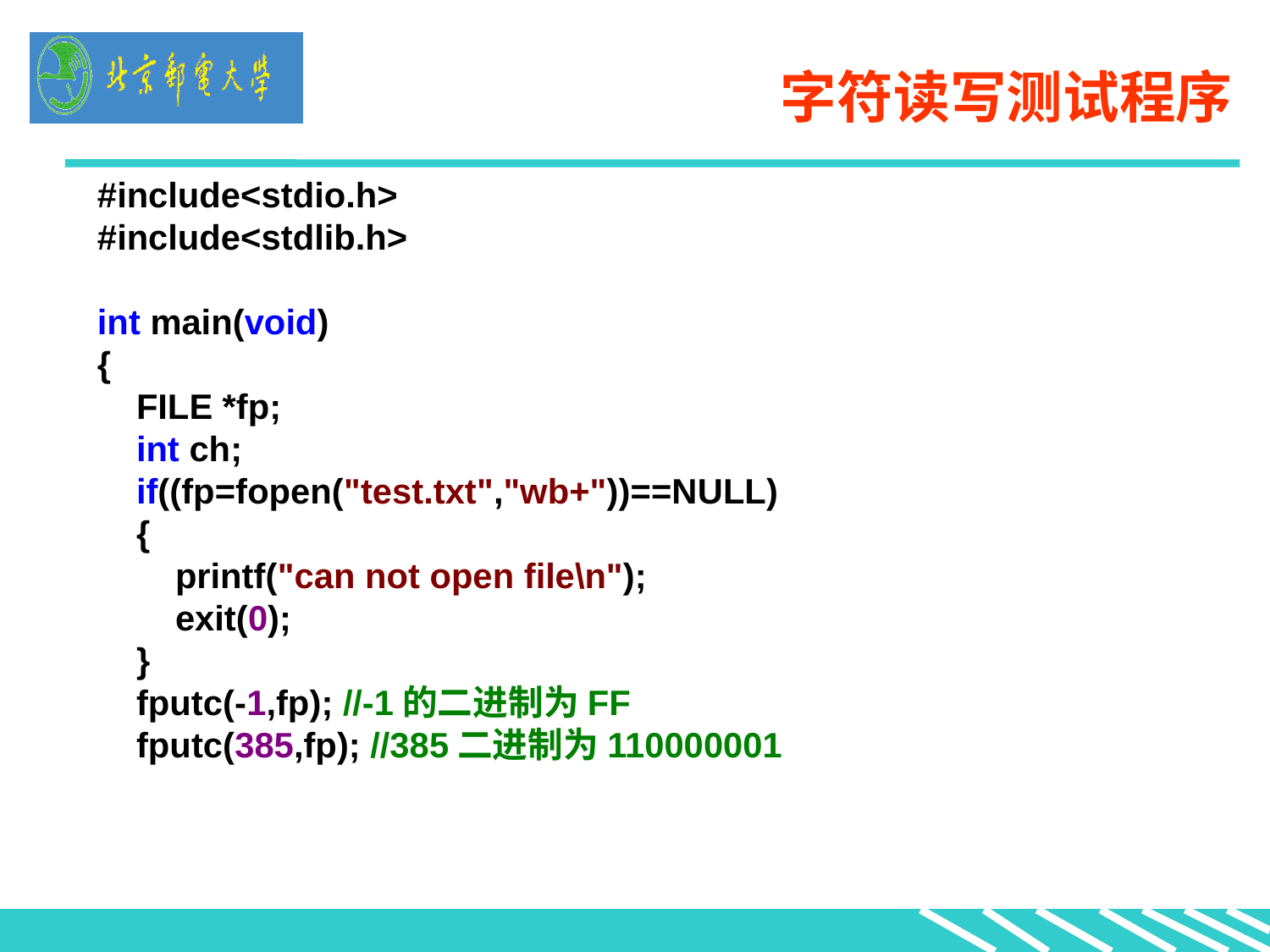

# 字符读写测试程序
#include<stdio.h>
#include<stdlib.h>
int main(void)
{
    FILE *fp;
    int ch;
    if((fp=fopen("test.txt","wb+"))==NULL)
    {
        printf("can not open file\n");
        exit(0);
    }
    fputc(-1,fp); //-1的二进制为FF
    fputc(385,fp); //385二进制为110000001
19